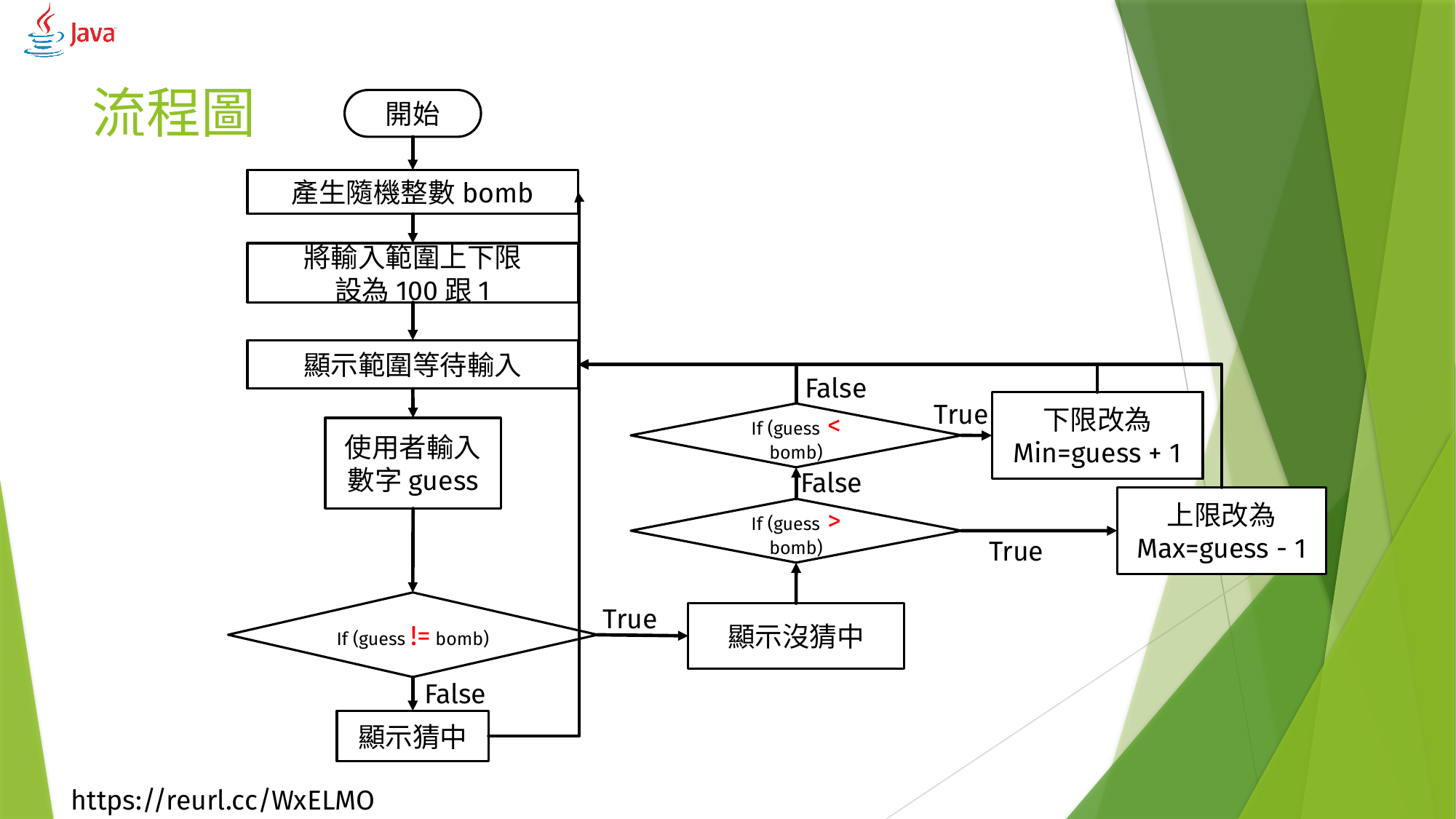

# 流程圖
開始
產生隨機整數bomb
將輸入範圍上下限
設為100跟1
顯示範圍等待輸入
False
True
下限改為
Min=guess + 1
If (guess < bomb)
使用者輸入數字guess
False
上限改為
Max=guess - 1
If (guess > bomb)
True
If (guess != bomb)
True
顯示沒猜中
False
顯示猜中